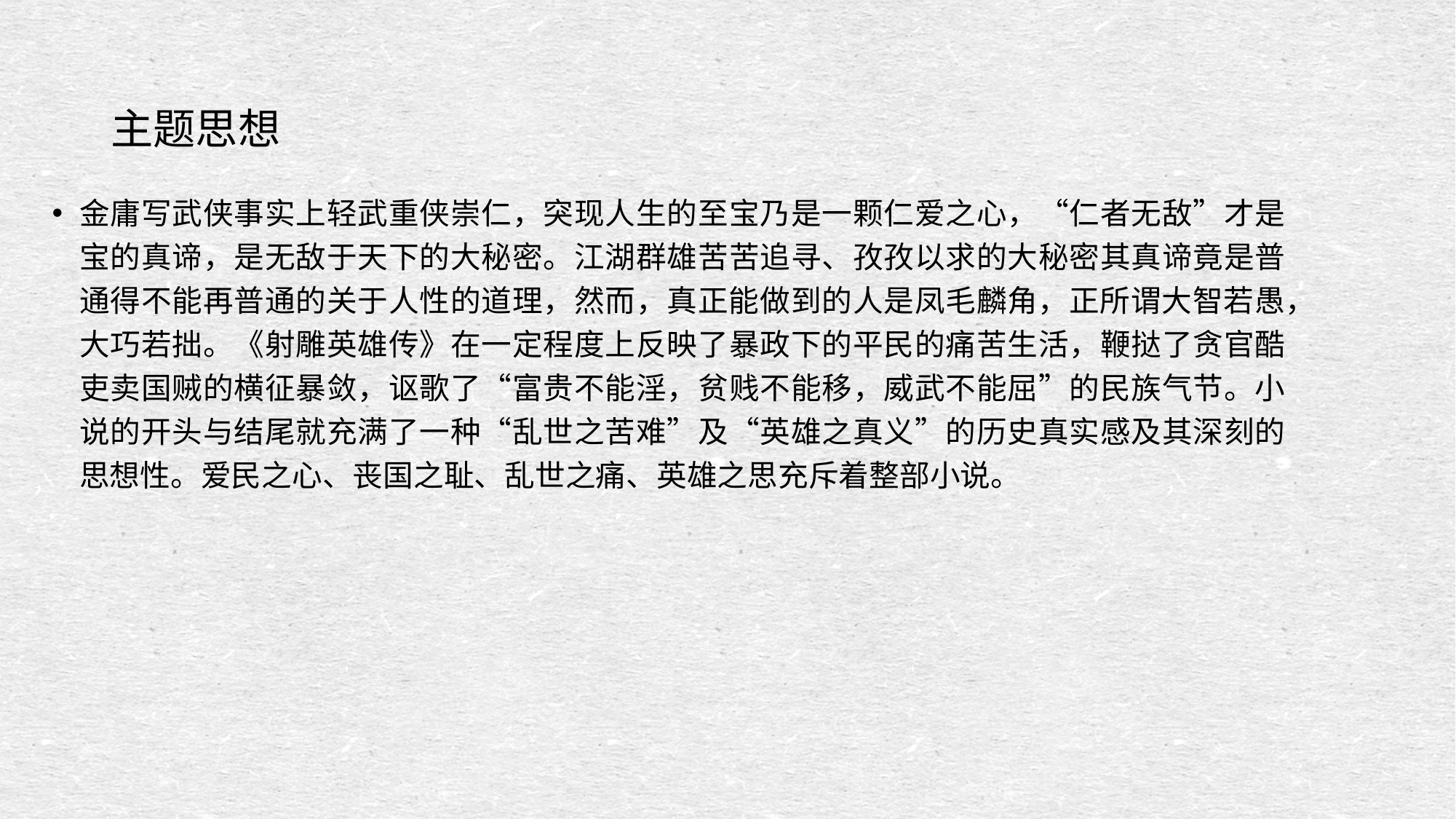

# 主题思想
金庸写武侠事实上轻武重侠崇仁，突现人生的至宝乃是一颗仁爱之心，“仁者无敌”才是宝的真谛，是无敌于天下的大秘密。江湖群雄苦苦追寻、孜孜以求的大秘密其真谛竟是普通得不能再普通的关于人性的道理，然而，真正能做到的人是凤毛麟角，正所谓大智若愚，大巧若拙。《射雕英雄传》在一定程度上反映了暴政下的平民的痛苦生活，鞭挞了贪官酷吏卖国贼的横征暴敛，讴歌了“富贵不能淫，贫贱不能移，威武不能屈”的民族气节。小说的开头与结尾就充满了一种“乱世之苦难”及“英雄之真义”的历史真实感及其深刻的思想性。爱民之心、丧国之耻、乱世之痛、英雄之思充斥着整部小说。